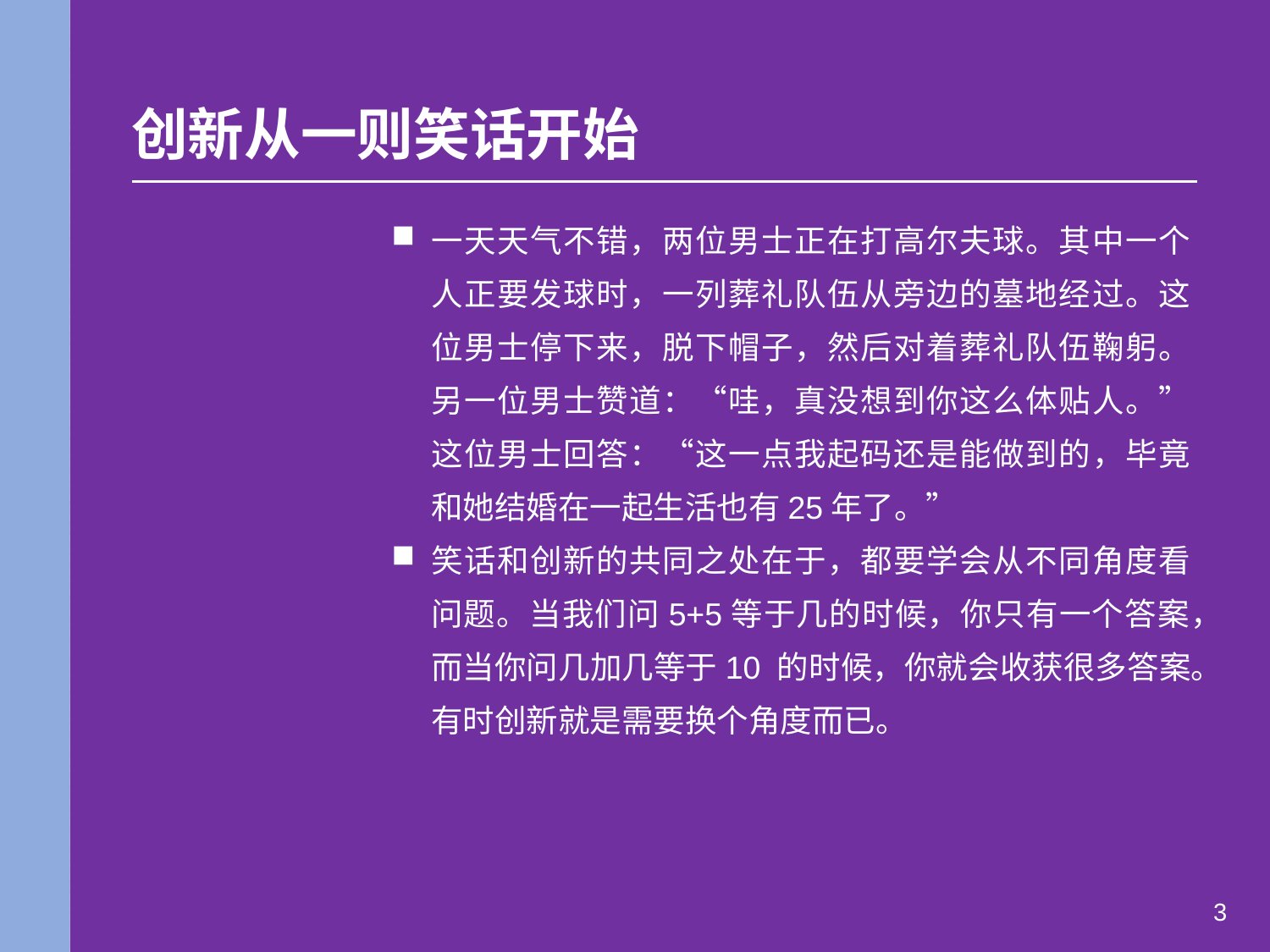

创新从一则笑话开始
一天天气不错，两位男士正在打高尔夫球。其中一个人正要发球时，一列葬礼队伍从旁边的墓地经过。这位男士停下来，脱下帽子，然后对着葬礼队伍鞠躬。另一位男士赞道：“哇，真没想到你这么体贴人。”这位男士回答：“这一点我起码还是能做到的，毕竟和她结婚在一起生活也有25年了。”
笑话和创新的共同之处在于，都要学会从不同角度看问题。当我们问5+5等于几的时候，你只有一个答案，而当你问几加几等于10 的时候，你就会收获很多答案。有时创新就是需要换个角度而已。

3